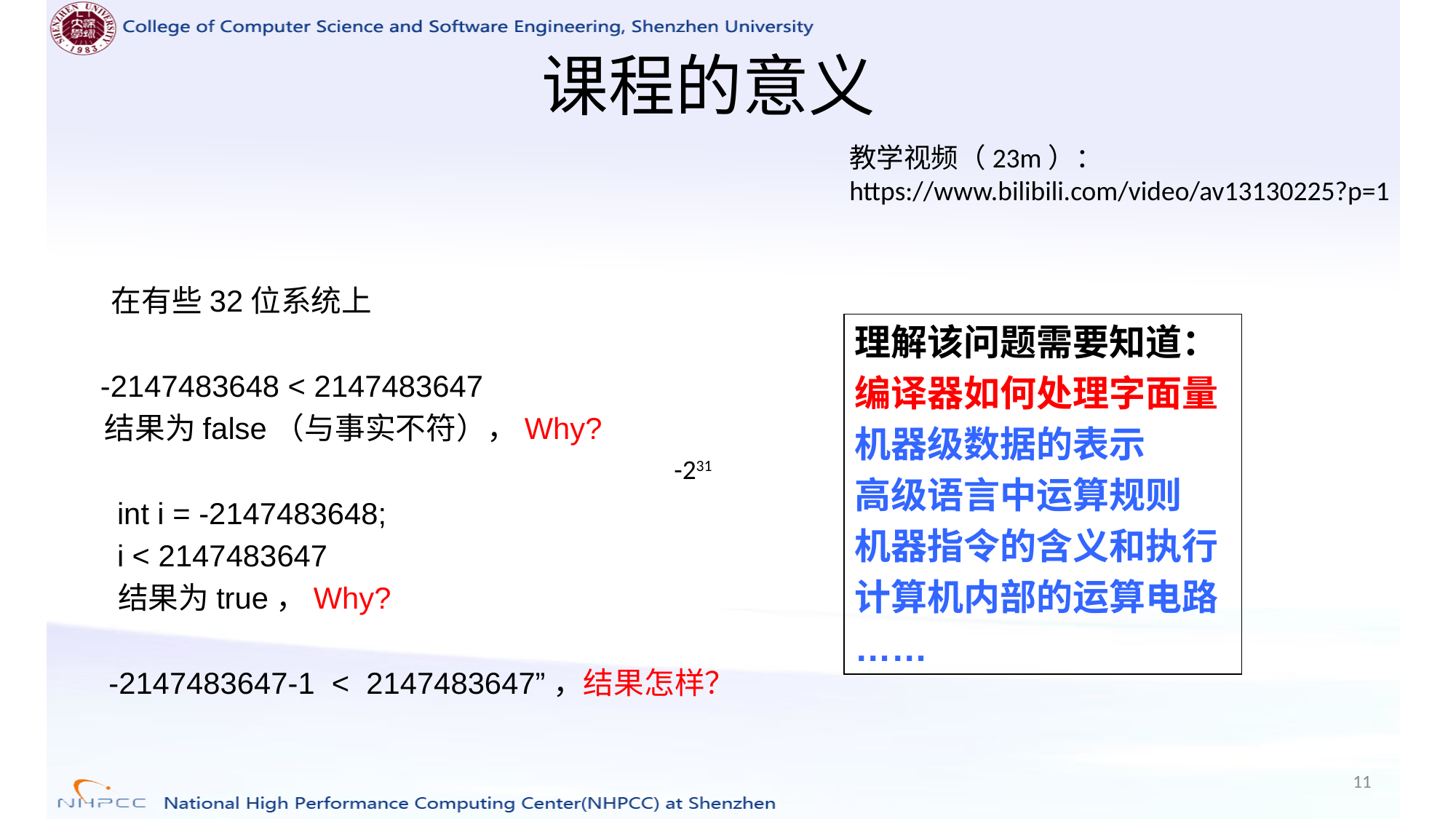

# 课程的意义
教学视频（23m）：
https://www.bilibili.com/video/av13130225?p=1

   在有些32位系统上

  -2147483648 < 2147483647
  结果为false（与事实不符），Why?

    int i = -2147483648;
    i < 2147483647
    结果为true，Why?

   -2147483647-1  <  2147483647”，结果怎样？
理解该问题需要知道：
编译器如何处理字面量
机器级数据的表示
高级语言中运算规则
机器指令的含义和执行
计算机内部的运算电路
……
-231
11